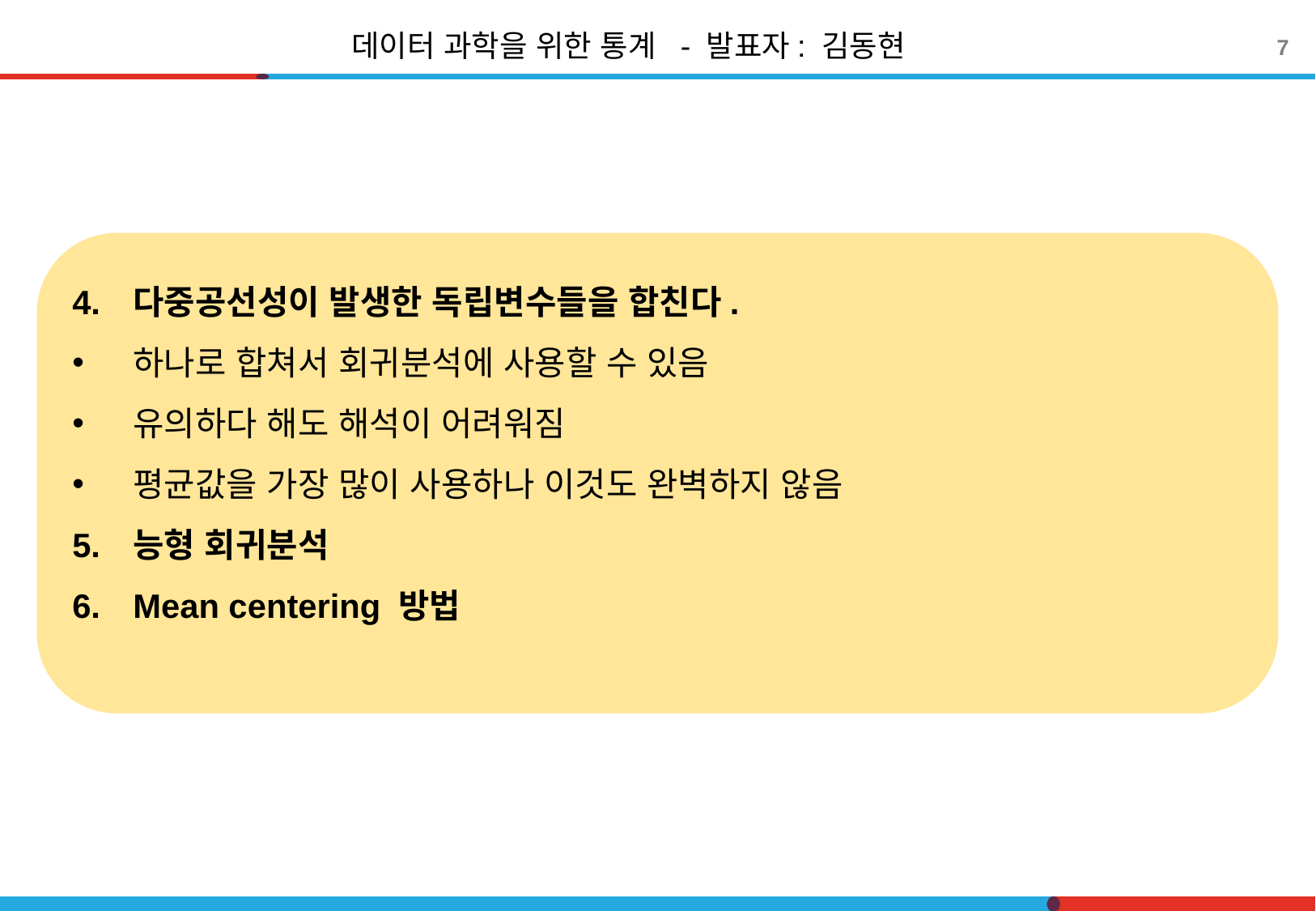

데이터 과학을 위한 통계  - 발표자: 김동현
7
다중공선성이 발생한 독립변수들을 합친다.
하나로 합쳐서 회귀분석에 사용할 수 있음
유의하다 해도 해석이 어려워짐
평균값을 가장 많이 사용하나 이것도 완벽하지 않음
능형 회귀분석
Mean centering 방법